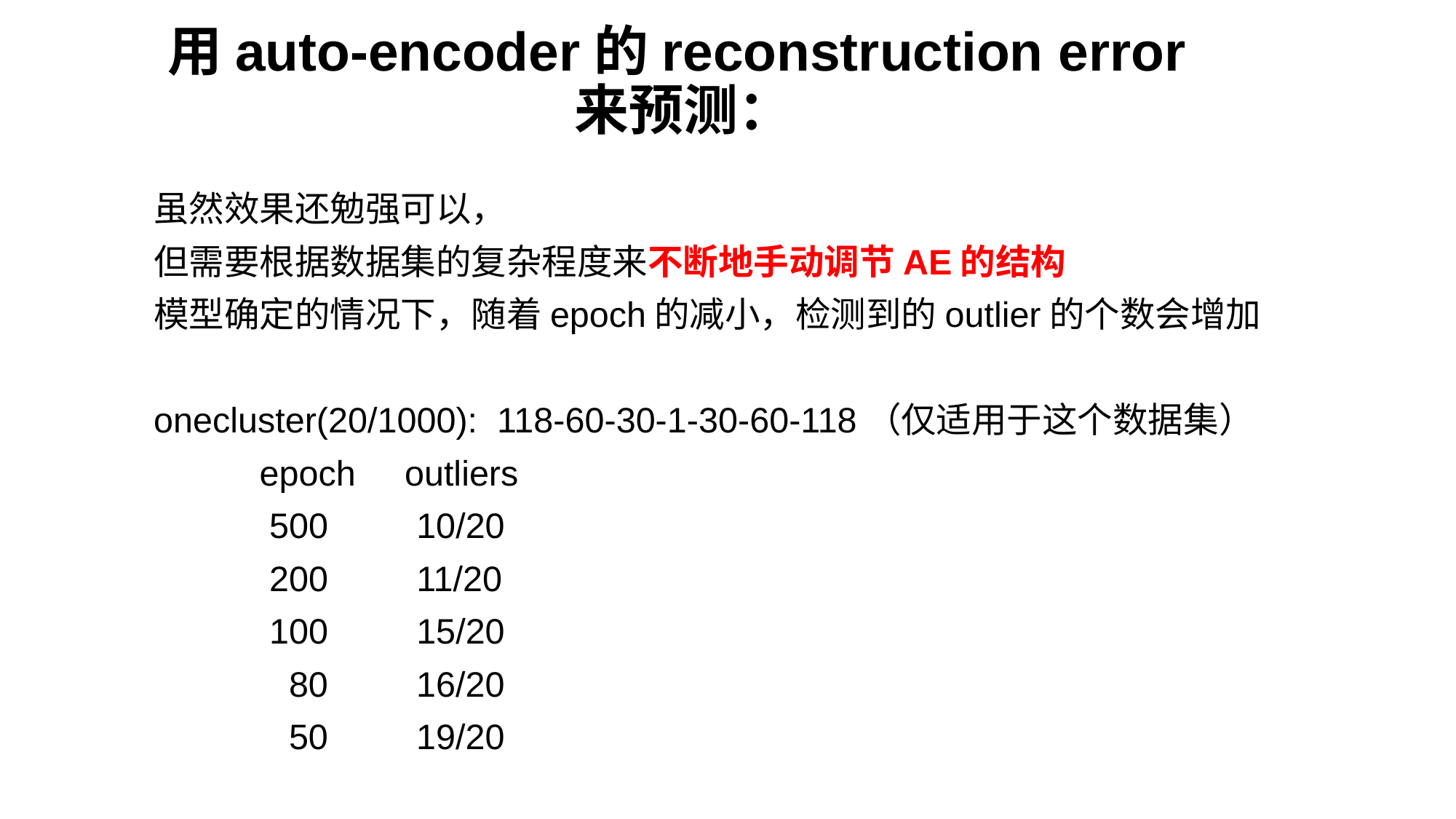

# 用auto-encoder的reconstruction error来预测：
虽然效果还勉强可以，
但需要根据数据集的复杂程度来不断地手动调节AE的结构
模型确定的情况下，随着epoch的减小，检测到的outlier的个数会增加

onecluster(20/1000):  118-60-30-1-30-60-118（仅适用于这个数据集）
  	epoch     outliers
     	 500         10/20
     	 200         11/20
      	 100         15/20
       	   80         16/20
       	   50         19/20